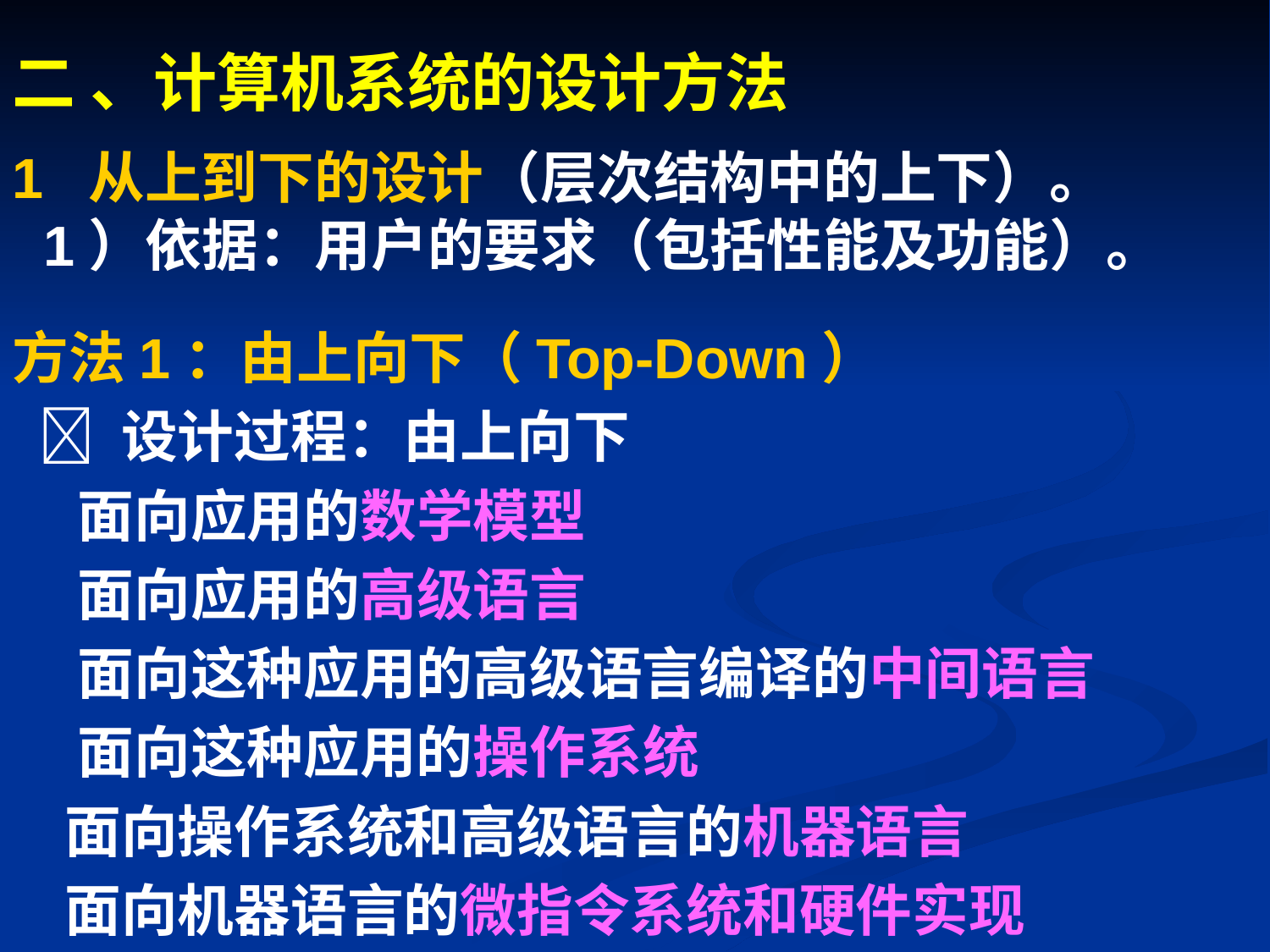

二 、计算机系统的设计方法
1  从上到下的设计（层次结构中的上下）。
  1）依据：用户的要求（包括性能及功能）。
方法1：由上向下（Top-Down）
  • 设计过程：由上向下
    面向应用的数学模型
    面向应用的高级语言
    面向这种应用的高级语言编译的中间语言
    面向这种应用的操作系统
   面向操作系统和高级语言的机器语言
   面向机器语言的微指令系统和硬件实现
39